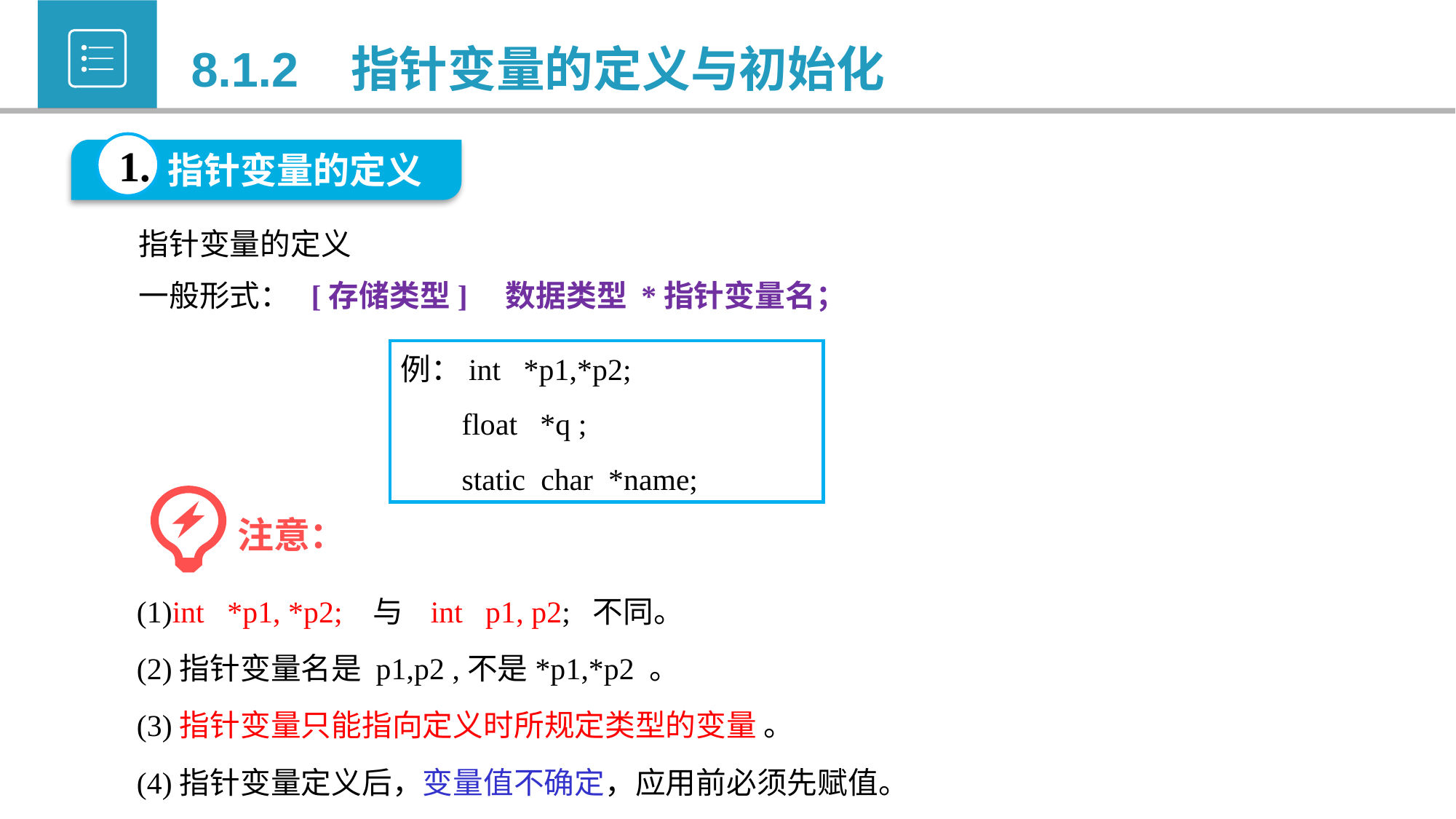

8.1.2   指针变量的定义与初始化

1.

指针变量的定义
指针变量的定义
一般形式：  [存储类型]    数据类型 *指针变量名；
例：int   *p1,*p2;
        float   *q ;
        static  char  *name;

     注意：
(1)int   *p1, *p2;   与   int   p1, p2;  不同。
(2)指针变量名是 p1,p2 ,不是*p1,*p2 。
(3)指针变量只能指向定义时所规定类型的变量 。
(4)指针变量定义后，变量值不确定，应用前必须先赋值。